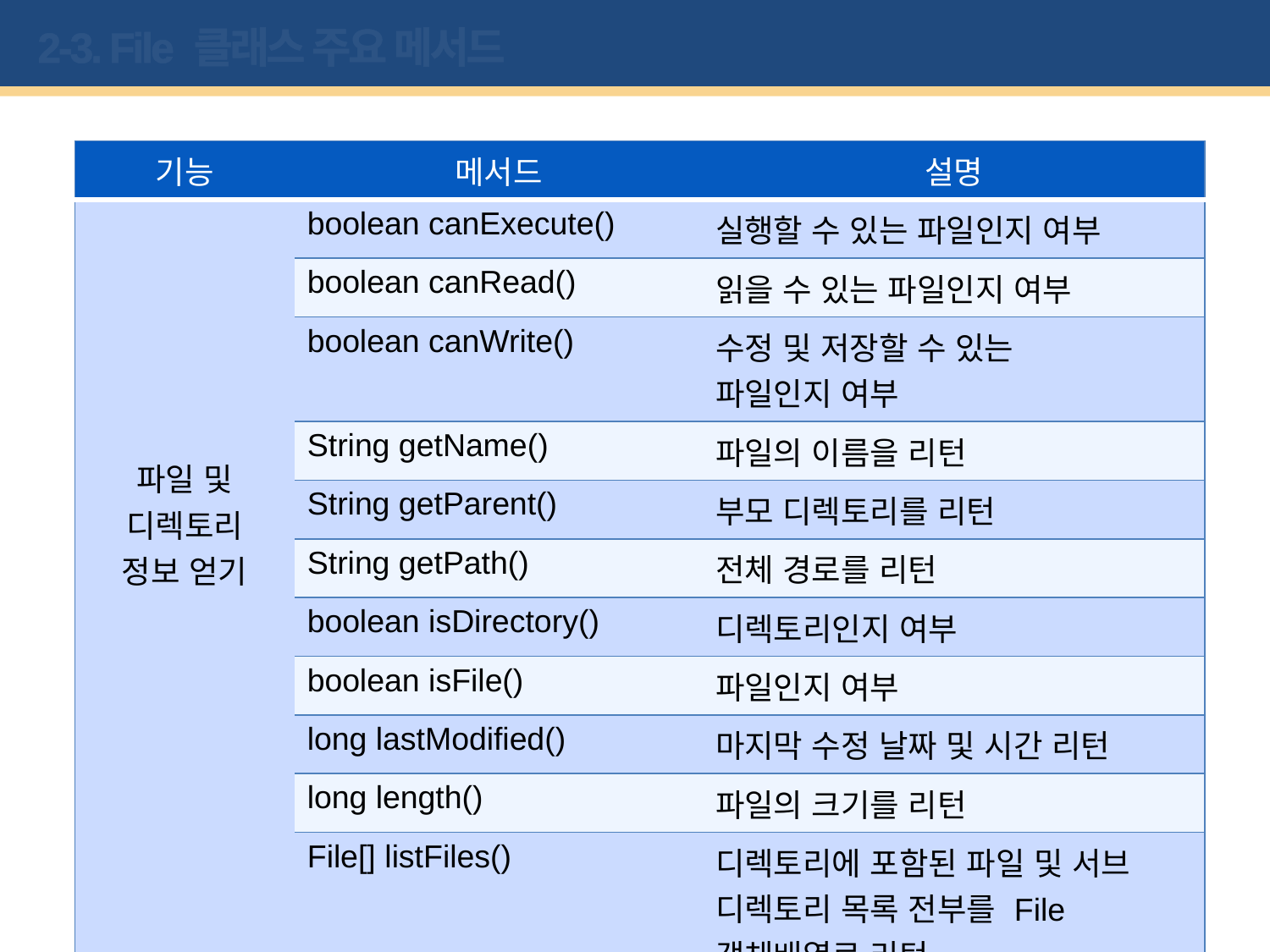

# 2-3. File 클래스 주요 메서드
| 기능 | 메서드 | 설명 |
| --- | --- | --- |
| 파일 및 디렉토리 정보 얻기 | boolean canExecute() | 실행할 수 있는 파일인지 여부 |
|  | boolean canRead() | 읽을 수 있는 파일인지 여부 |
|  | boolean canWrite() | 수정 및 저장할 수 있는 파일인지 여부 |
|  | String getName() | 파일의 이름을 리턴 |
|  | String getParent() | 부모 디렉토리를 리턴 |
|  | String getPath() | 전체 경로를 리턴 |
|  | boolean isDirectory() | 디렉토리인지 여부 |
|  | boolean isFile() | 파일인지 여부 |
|  | long lastModified() | 마지막 수정 날짜 및 시간 리턴 |
|  | long length() | 파일의 크기를 리턴 |
|  | File[] listFiles() | 디렉토리에 포함된 파일 및 서브 디렉토리 목록 전부를 File객체배열로 리턴 |